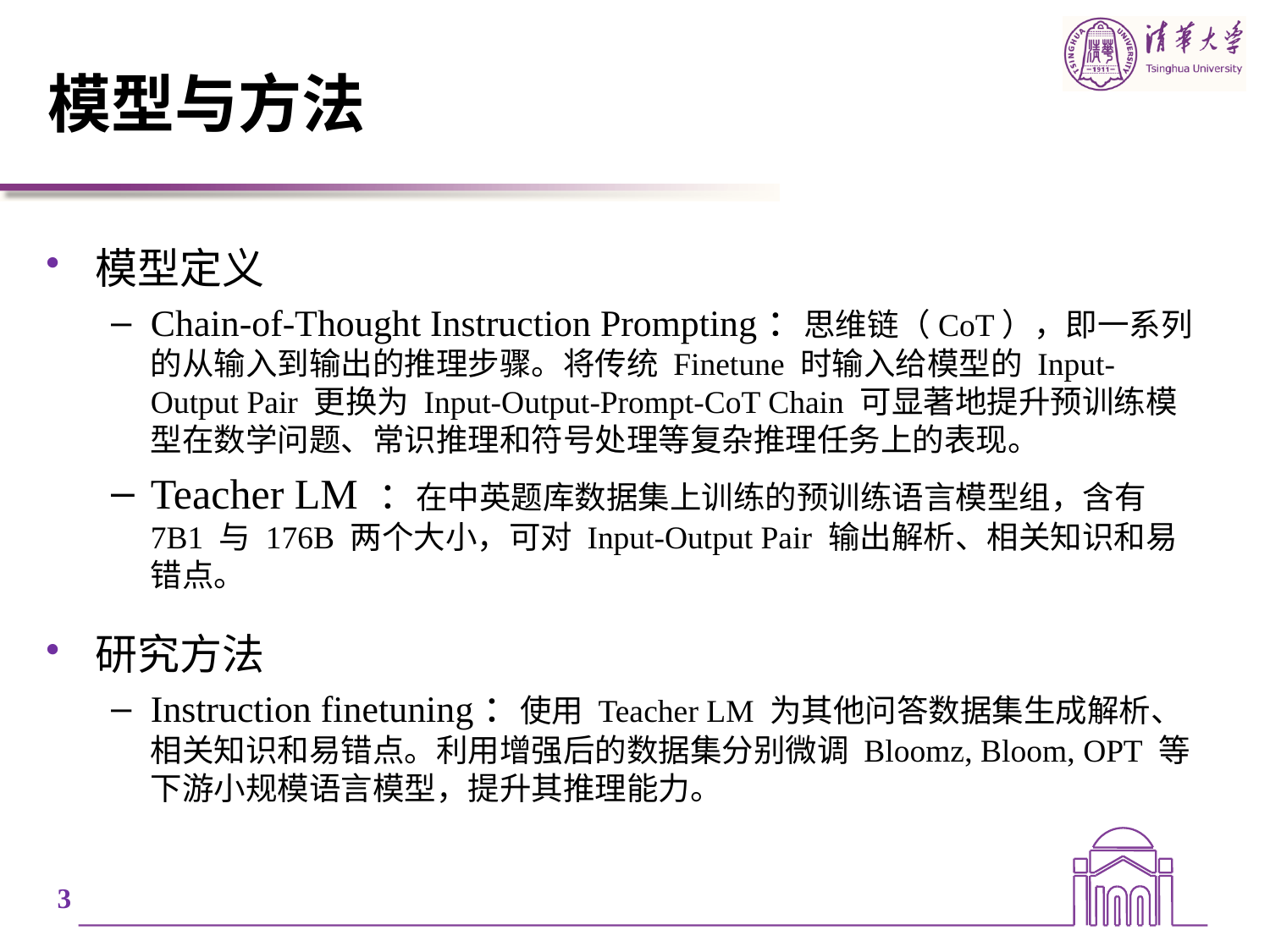

# 模型与方法
模型定义
Chain-of-Thought Instruction Prompting：思维链（CoT），即一系列的从输入到输出的推理步骤。将传统 Finetune 时输入给模型的 Input-Output Pair 更换为 Input-Output-Prompt-CoT Chain 可显著地提升预训练模型在数学问题、常识推理和符号处理等复杂推理任务上的表现。
Teacher LM ：在中英题库数据集上训练的预训练语言模型组，含有 7B1 与 176B 两个大小，可对 Input-Output Pair 输出解析、相关知识和易错点。
研究方法
Instruction finetuning：使用 Teacher LM 为其他问答数据集生成解析、相关知识和易错点。利用增强后的数据集分别微调 Bloomz, Bloom, OPT 等下游小规模语言模型，提升其推理能力。